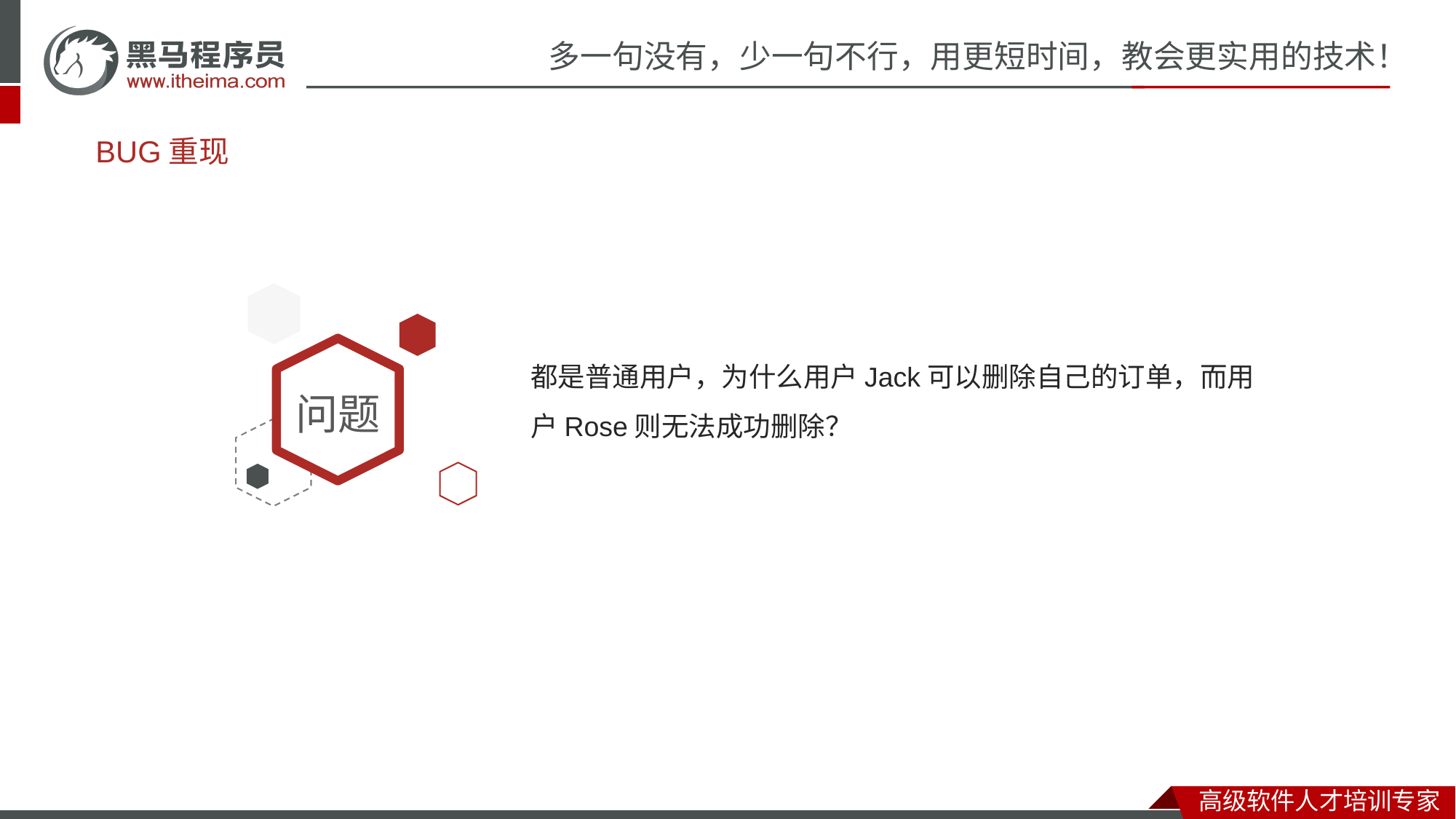

# BUG重现

都是普通用户，为什么用户Jack可以删除自己的订单，而用户Rose则无法成功删除？

问题